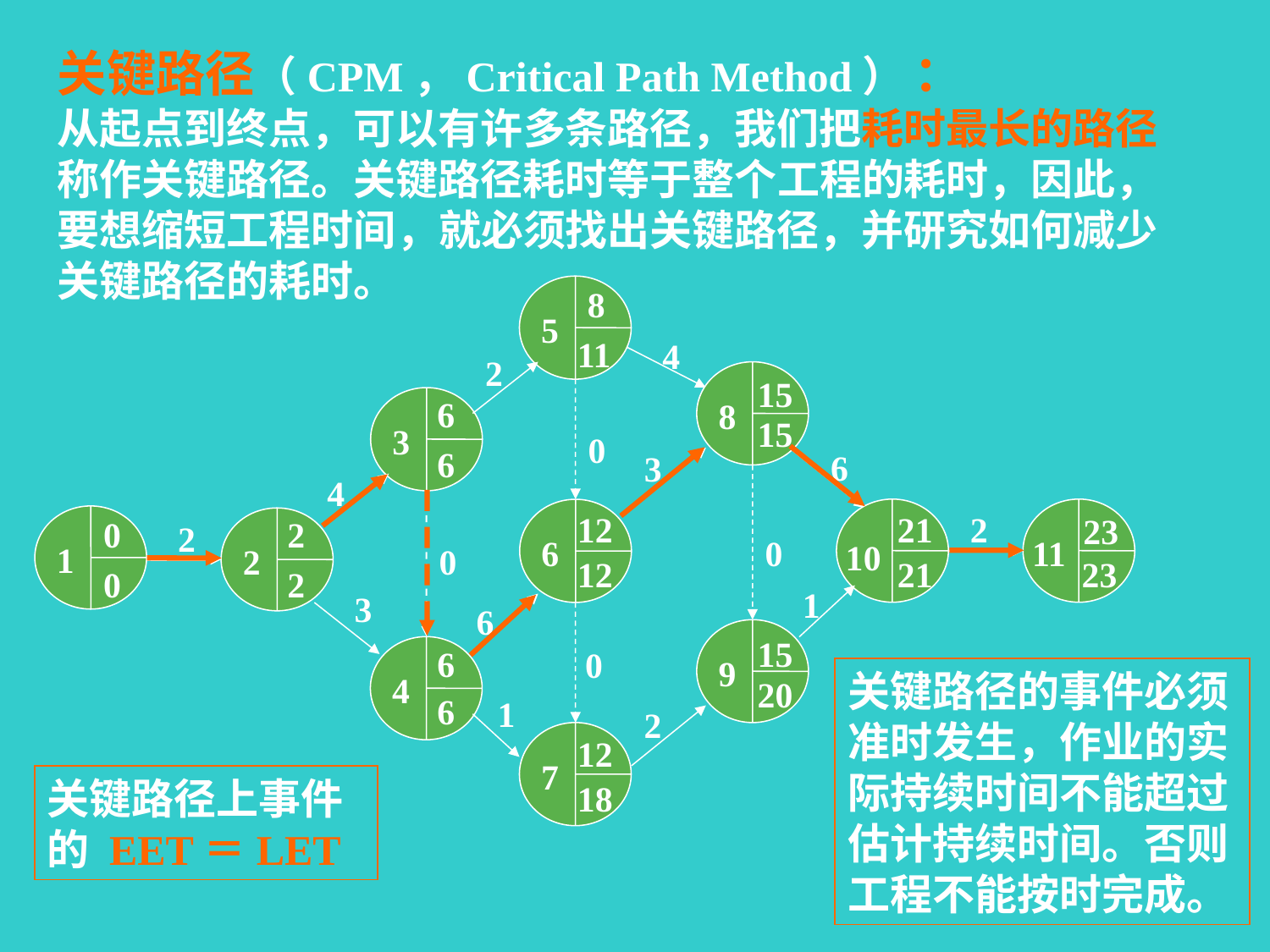

关键路径（CPM，Critical Path Method） ：
从起点到终点，可以有许多条路径，我们把耗时最长的路径称作关键路径。关键路径耗时等于整个工程的耗时，因此，要想缩短工程时间，就必须找出关键路径，并研究如何减少关键路径的耗时。

8

5
11
4

2

15

6

8
15
3

0
6

6
3

4

12
21
2
23

0
2

2
11
6
0
10
1
2
0
12
21
23

0
2

1
3

6

15
6

0
9
4
20

6
1

2

12
7
18

关键路径的事件必须准时发生，作业的实际持续时间不能超过估计持续时间。否则工程不能按时完成。
关键路径上事件的 EET＝LET